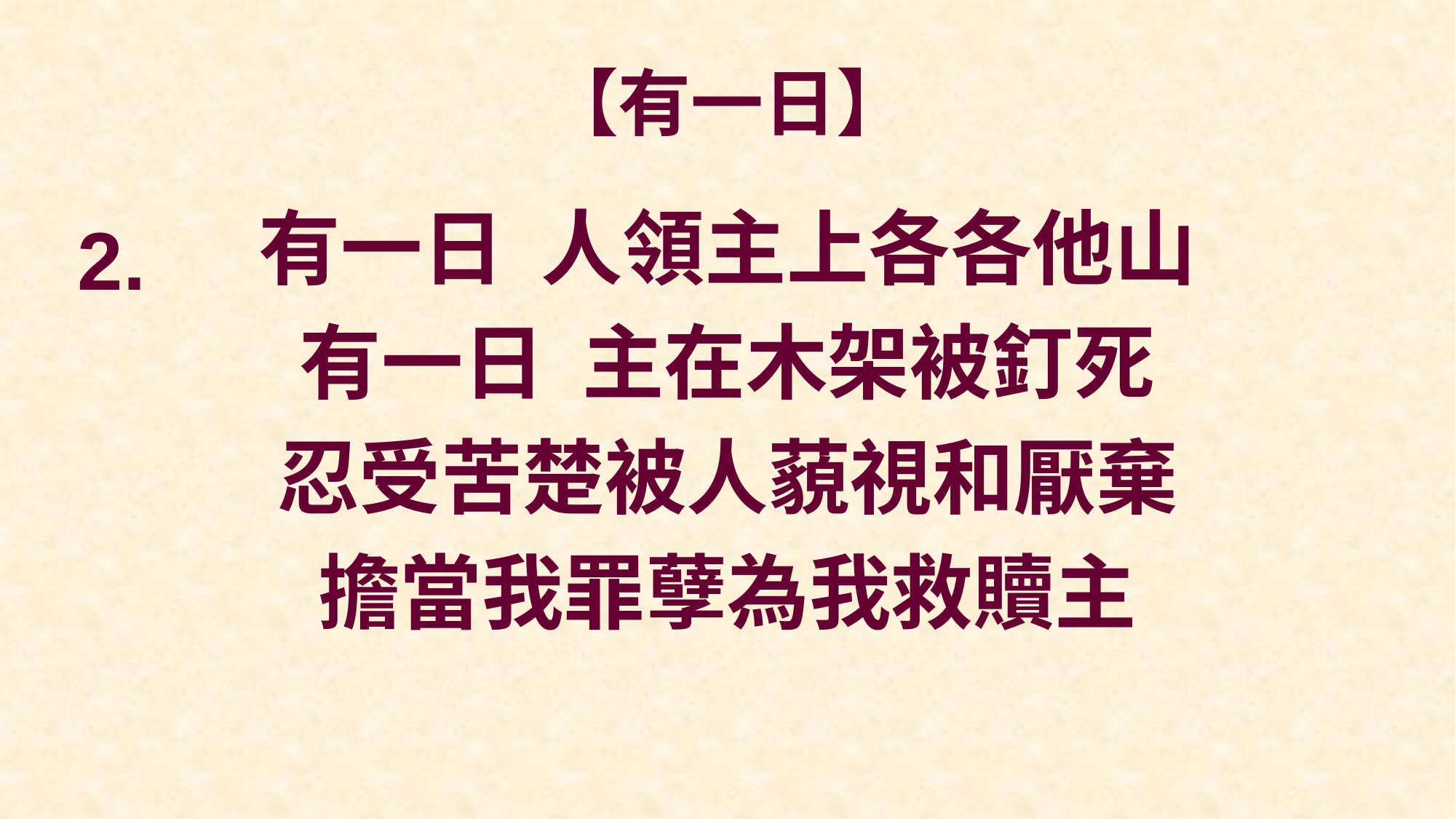

# 【有一日】
有一日  人領主上各各他山
有一日  主在木架被釘死
忍受苦楚被人藐視和厭棄
擔當我罪孽為我救贖主
2.